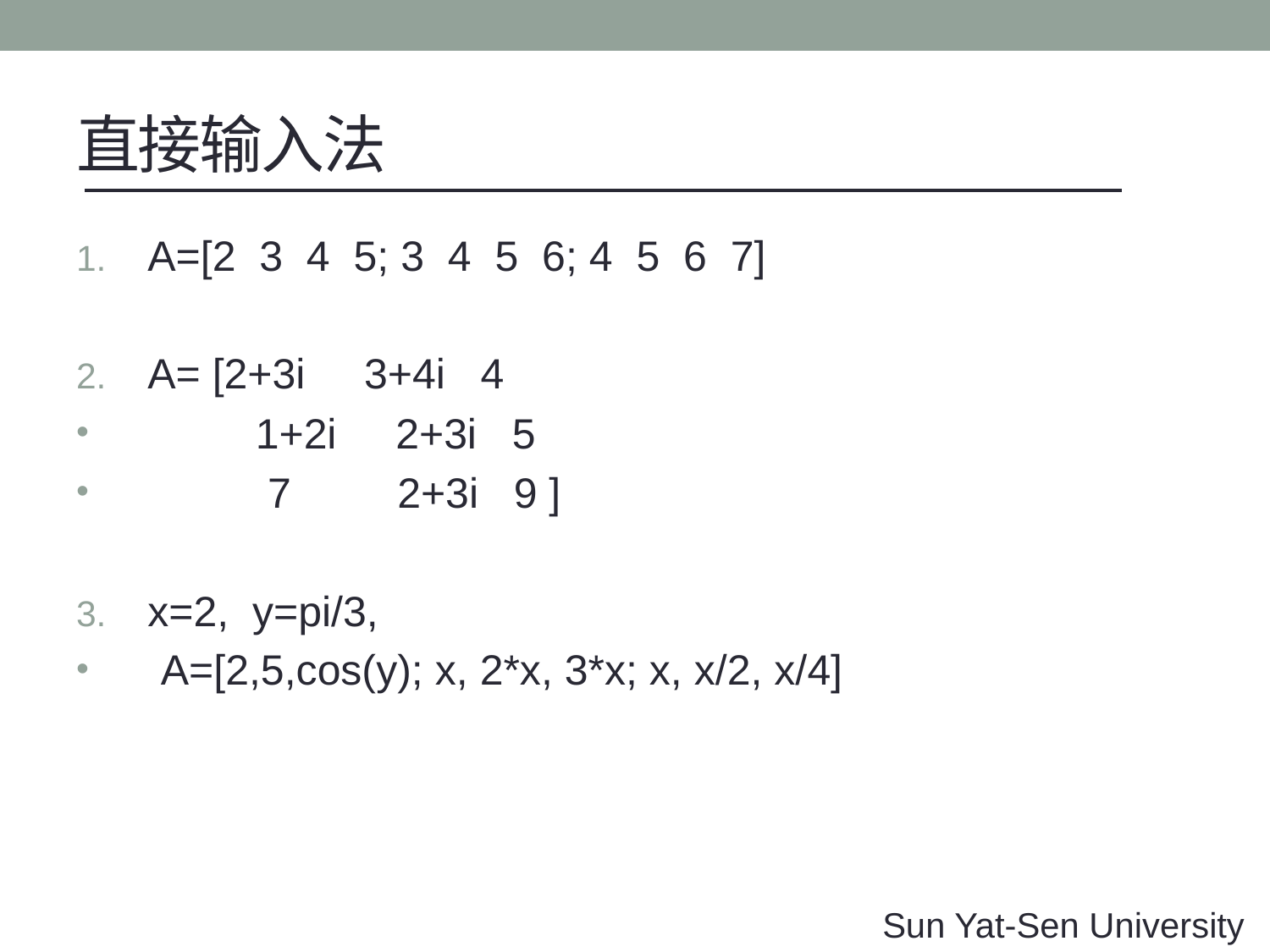

# 直接输入法
A=[2  3  4  5; 3  4  5  6; 4  5  6  7]

A= [2+3i     3+4i   4
             1+2i     2+3i   5
              7         2+3i   9 ]

x=2,  y=pi/3,
     A=[2,5,cos(y); x, 2*x, 3*x; x, x/2, x/4]